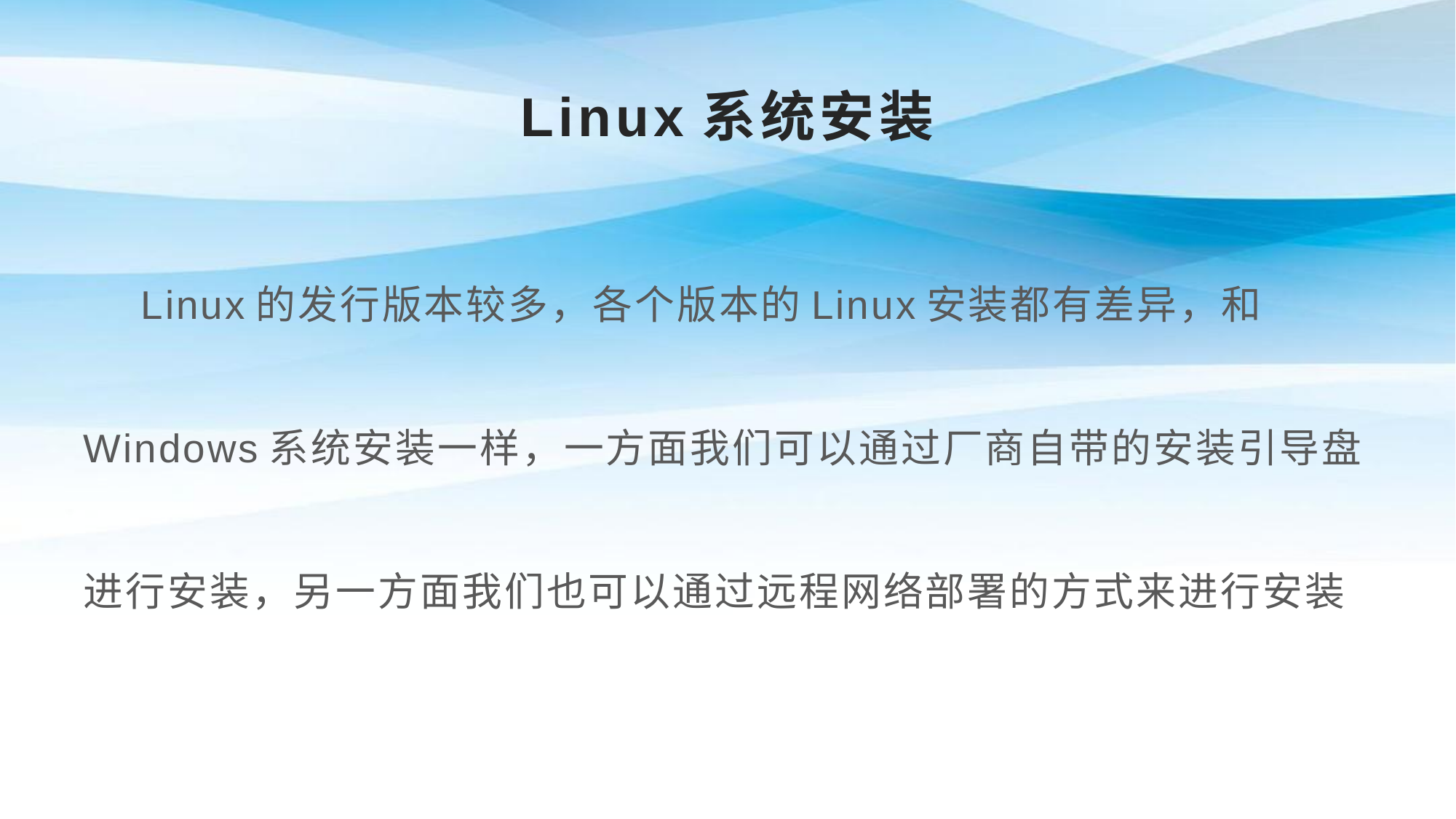

# Linux系统安装
     Linux的发行版本较多，各个版本的Linux安装都有差异，和Windows系统安装一样，一方面我们可以通过厂商自带的安装引导盘进行安装，另一方面我们也可以通过远程网络部署的方式来进行安装